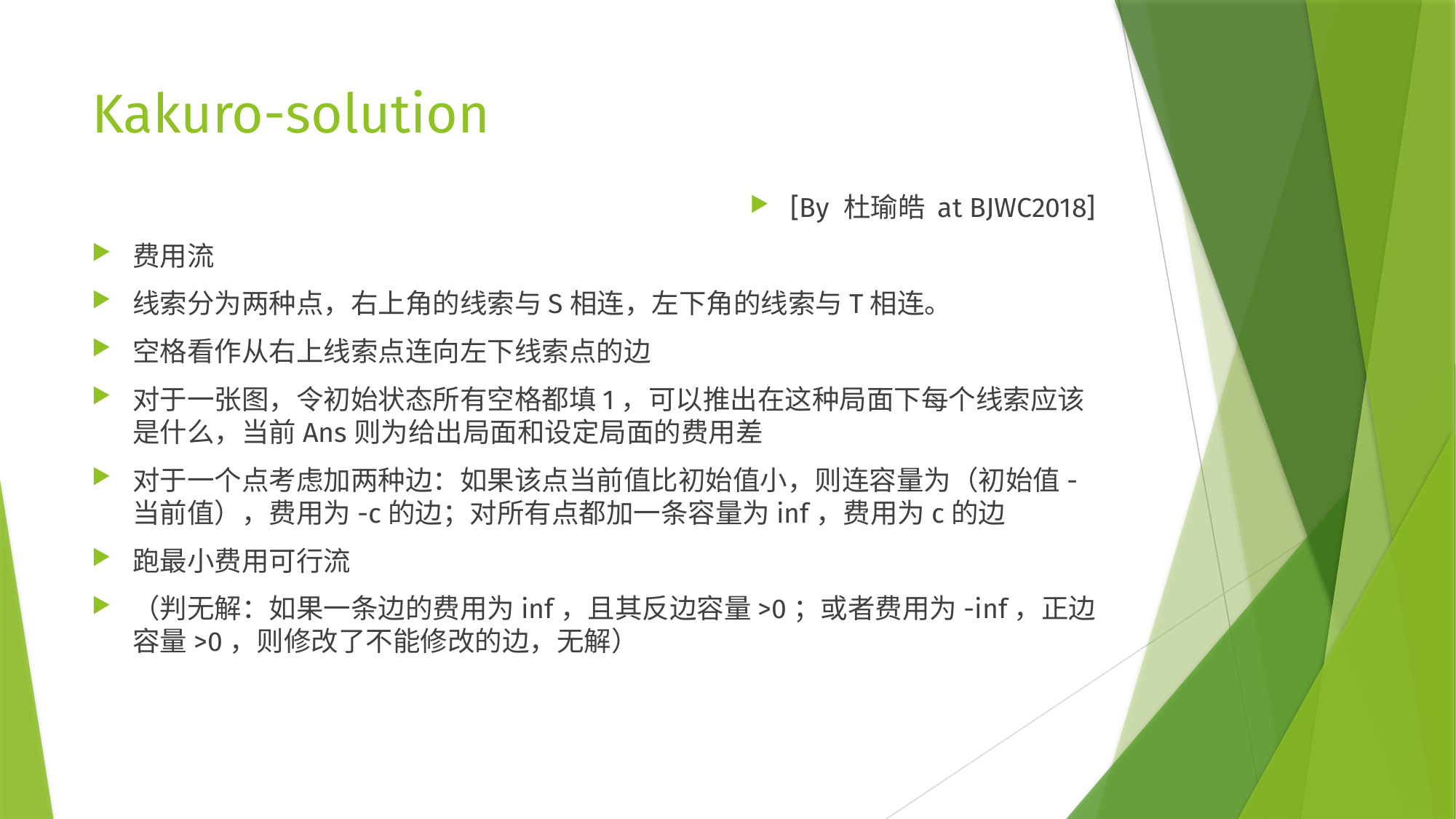

# Kakuro-solution
[By 杜瑜皓 at BJWC2018]
费用流
线索分为两种点，右上角的线索与S相连，左下角的线索与T相连。
空格看作从右上线索点连向左下线索点的边
对于一张图，令初始状态所有空格都填1，可以推出在这种局面下每个线索应该是什么，当前Ans则为给出局面和设定局面的费用差
对于一个点考虑加两种边：如果该点当前值比初始值小，则连容量为（初始值-当前值），费用为-c的边；对所有点都加一条容量为inf，费用为c的边
跑最小费用可行流
（判无解：如果一条边的费用为inf，且其反边容量>0；或者费用为-inf，正边容量>0，则修改了不能修改的边，无解）